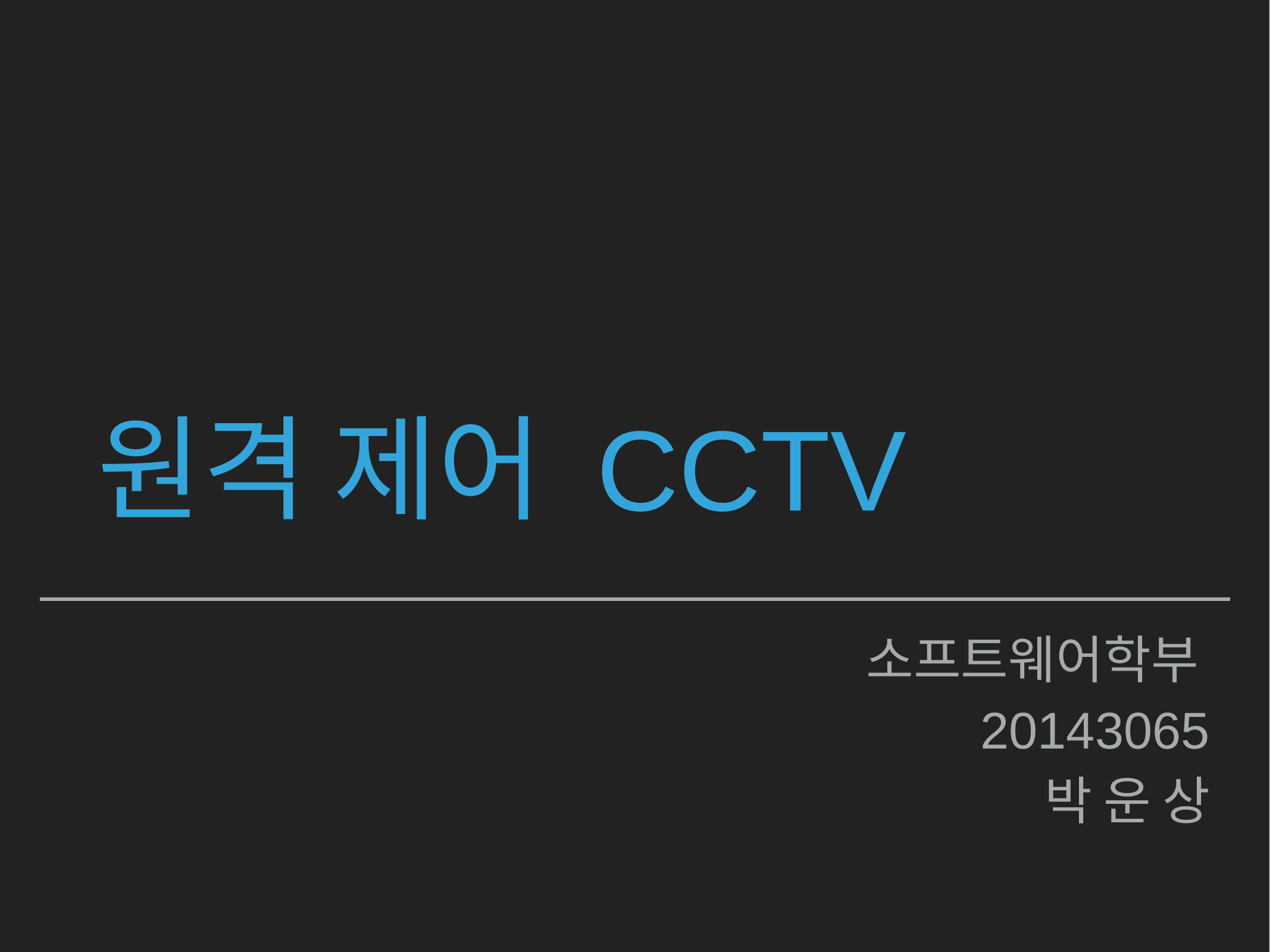

# 원격 제어 CCTV

소프트웨어학부
20143065
 박 운 상